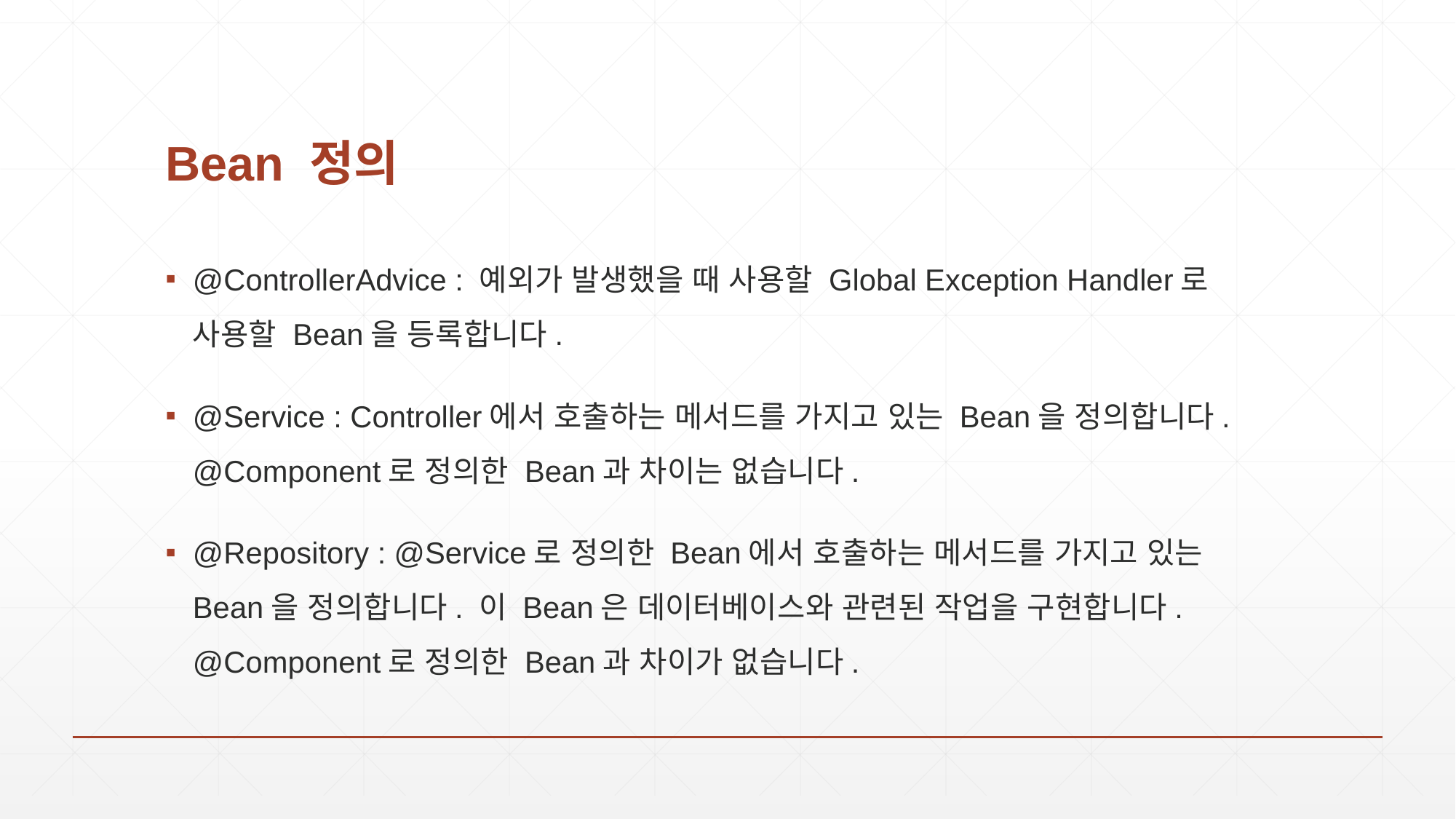

# Bean 정의
@ControllerAdvice : 예외가 발생했을 때 사용할 Global Exception Handler로 사용할 Bean을 등록합니다.
@Service : Controller에서 호출하는 메서드를 가지고 있는 Bean을 정의합니다. @Component로 정의한 Bean과 차이는 없습니다.
@Repository : @Service로 정의한 Bean에서 호출하는 메서드를 가지고 있는 Bean을 정의합니다. 이 Bean은 데이터베이스와 관련된 작업을 구현합니다. @Component로 정의한 Bean과 차이가 없습니다.